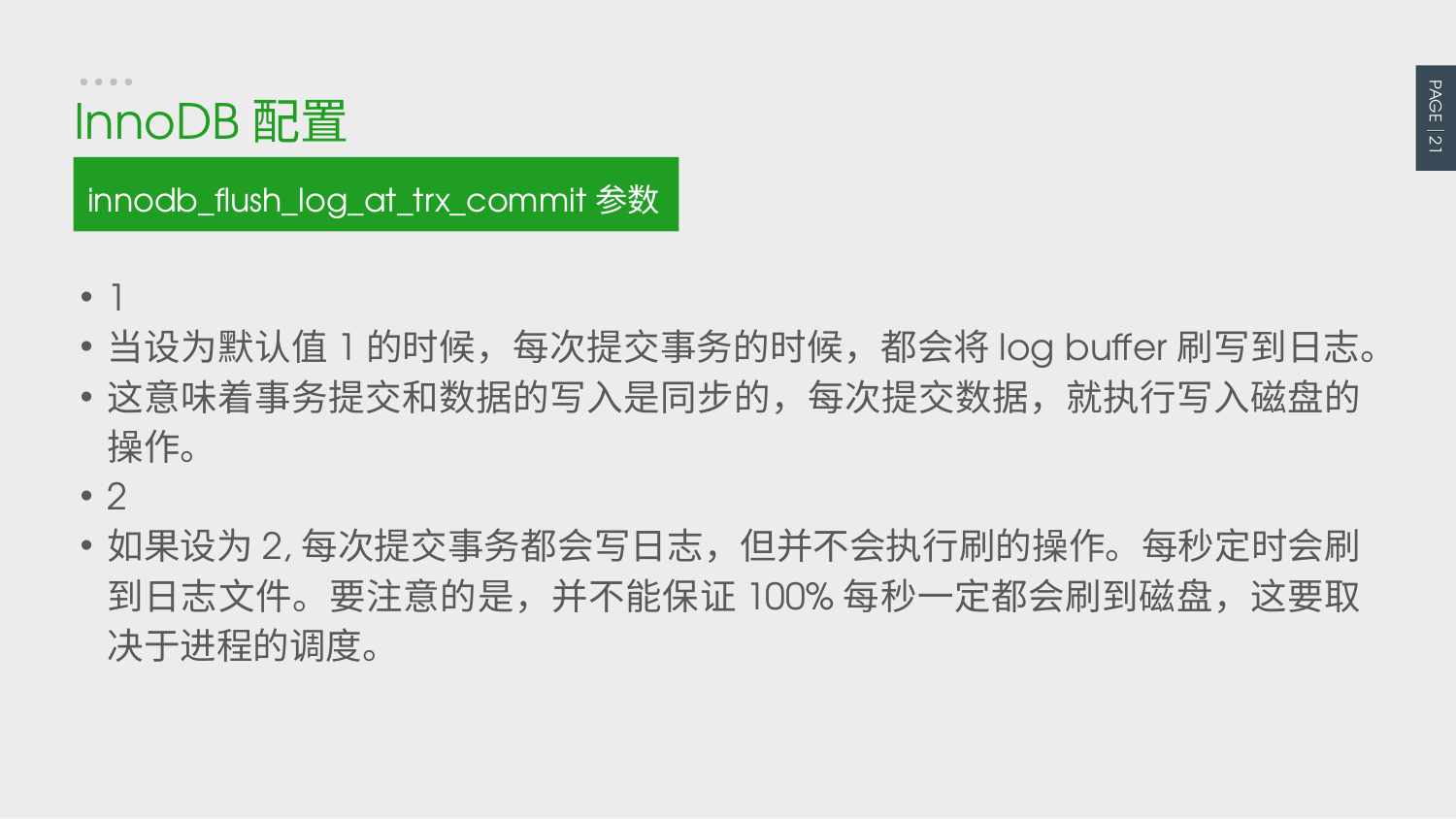

PAGE   21
InnoDB配置

innodb_flush_log_at_trx_commit参数
1
当设为默认值1的时候，每次提交事务的时候，都会将log buffer刷写到日志。
这意味着事务提交和数据的写入是同步的，每次提交数据，就执行写入磁盘的操作。
2
如果设为2,每次提交事务都会写日志，但并不会执行刷的操作。每秒定时会刷到日志文件。要注意的是，并不能保证100%每秒一定都会刷到磁盘，这要取决于进程的调度。